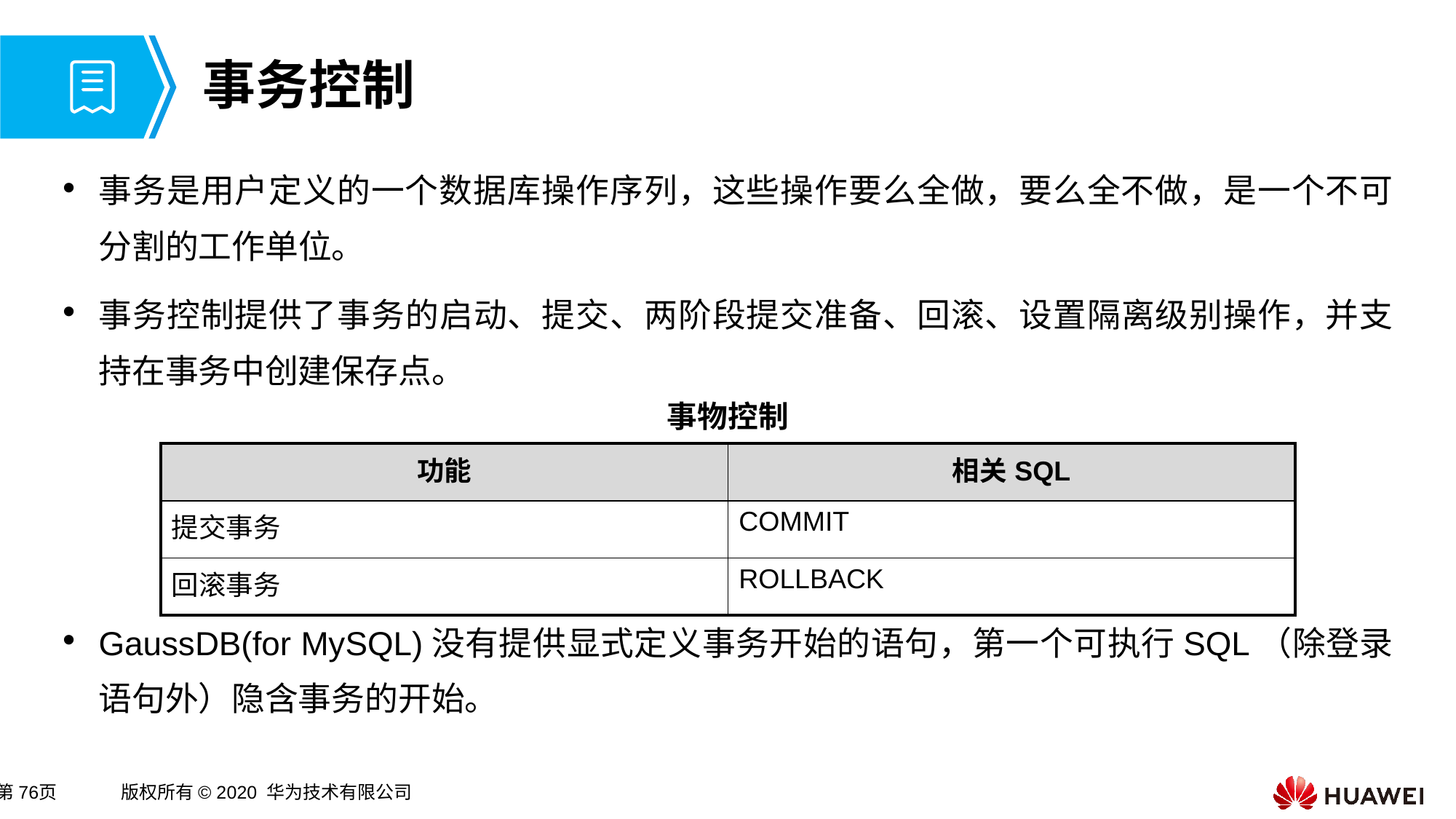

# 事务控制
事务是用户定义的一个数据库操作序列，这些操作要么全做，要么全不做，是一个不可分割的工作单位。
事务控制提供了事务的启动、提交、两阶段提交准备、回滚、设置隔离级别操作，并支持在事务中创建保存点。

GaussDB(for MySQL)没有提供显式定义事务开始的语句，第一个可执行SQL（除登录语句外）隐含事务的开始。
事物控制
| 功能 | 相关SQL |
| --- | --- |
| 提交事务 | COMMIT |
| 回滚事务 | ROLLBACK |